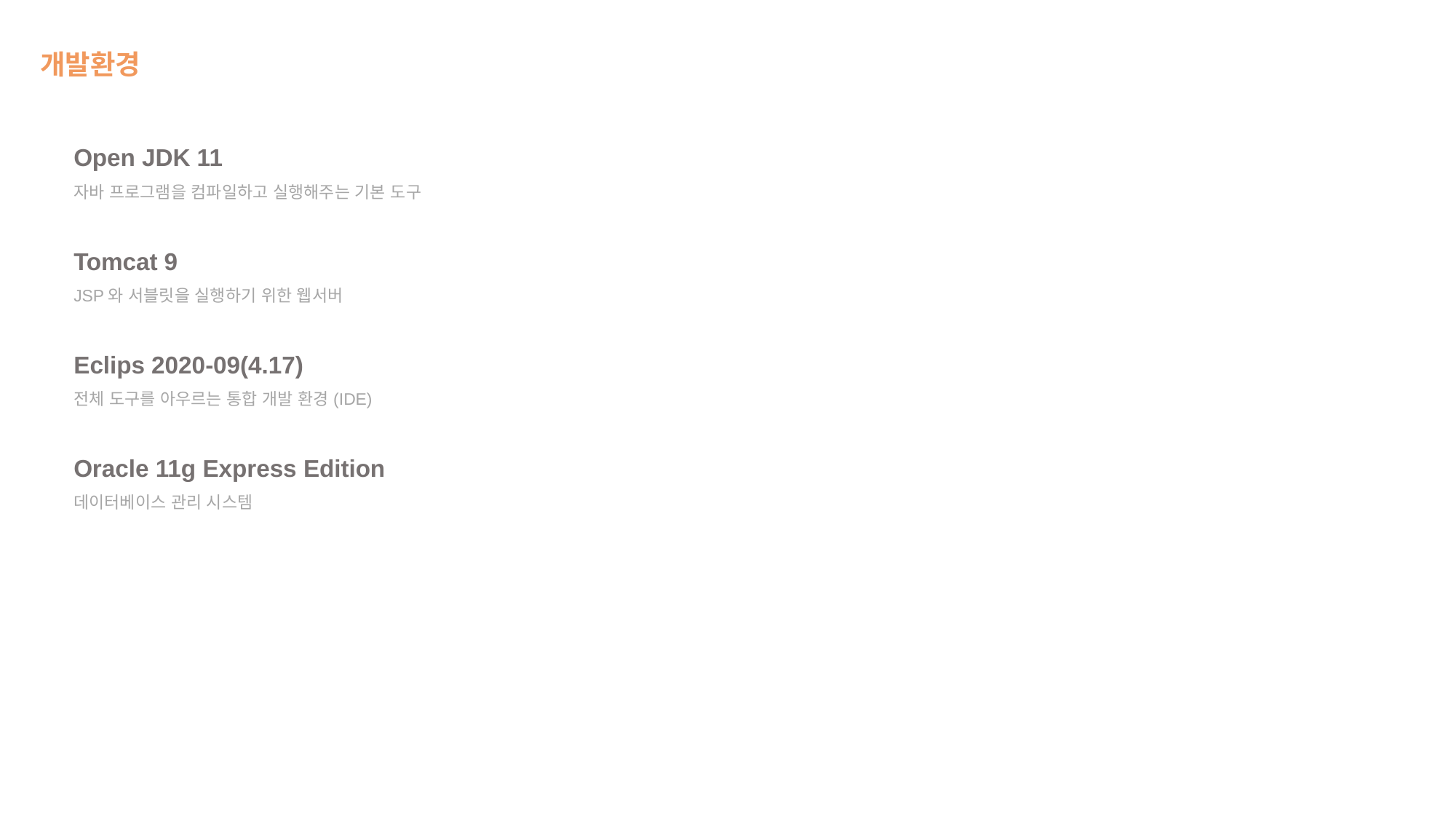

개발환경
Open JDK 11
자바 프로그램을 컴파일하고 실행해주는 기본 도구

Tomcat 9
JSP와 서블릿을 실행하기 위한 웹서버

Eclips 2020-09(4.17)
전체 도구를 아우르는 통합 개발 환경(IDE)

Oracle 11g Express Edition
데이터베이스 관리 시스템